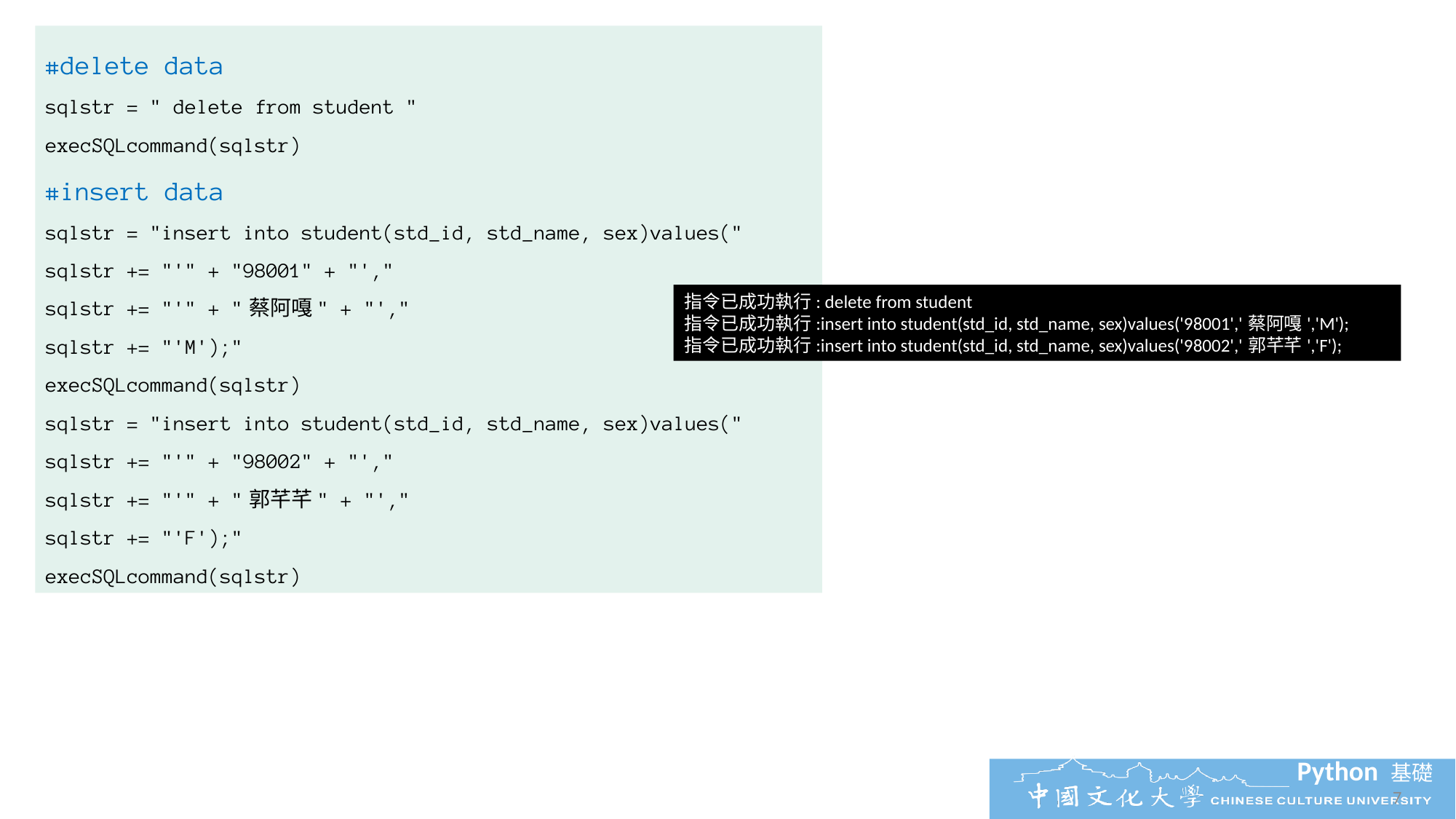

#delete data
sqlstr = " delete from student "
execSQLcommand(sqlstr)
#insert data
sqlstr = "insert into student(std_id, std_name, sex)values("
sqlstr += "'" + "98001" + "',"
sqlstr += "'" + "蔡阿嘎" + "',"
sqlstr += "'M');"
execSQLcommand(sqlstr)
sqlstr = "insert into student(std_id, std_name, sex)values("
sqlstr += "'" + "98002" + "',"
sqlstr += "'" + "郭芊芊" + "',"
sqlstr += "'F');"
execSQLcommand(sqlstr)
指令已成功執行: delete from student
指令已成功執行:insert into student(std_id, std_name, sex)values('98001','蔡阿嘎','M');
指令已成功執行:insert into student(std_id, std_name, sex)values('98002','郭芊芊','F');
7